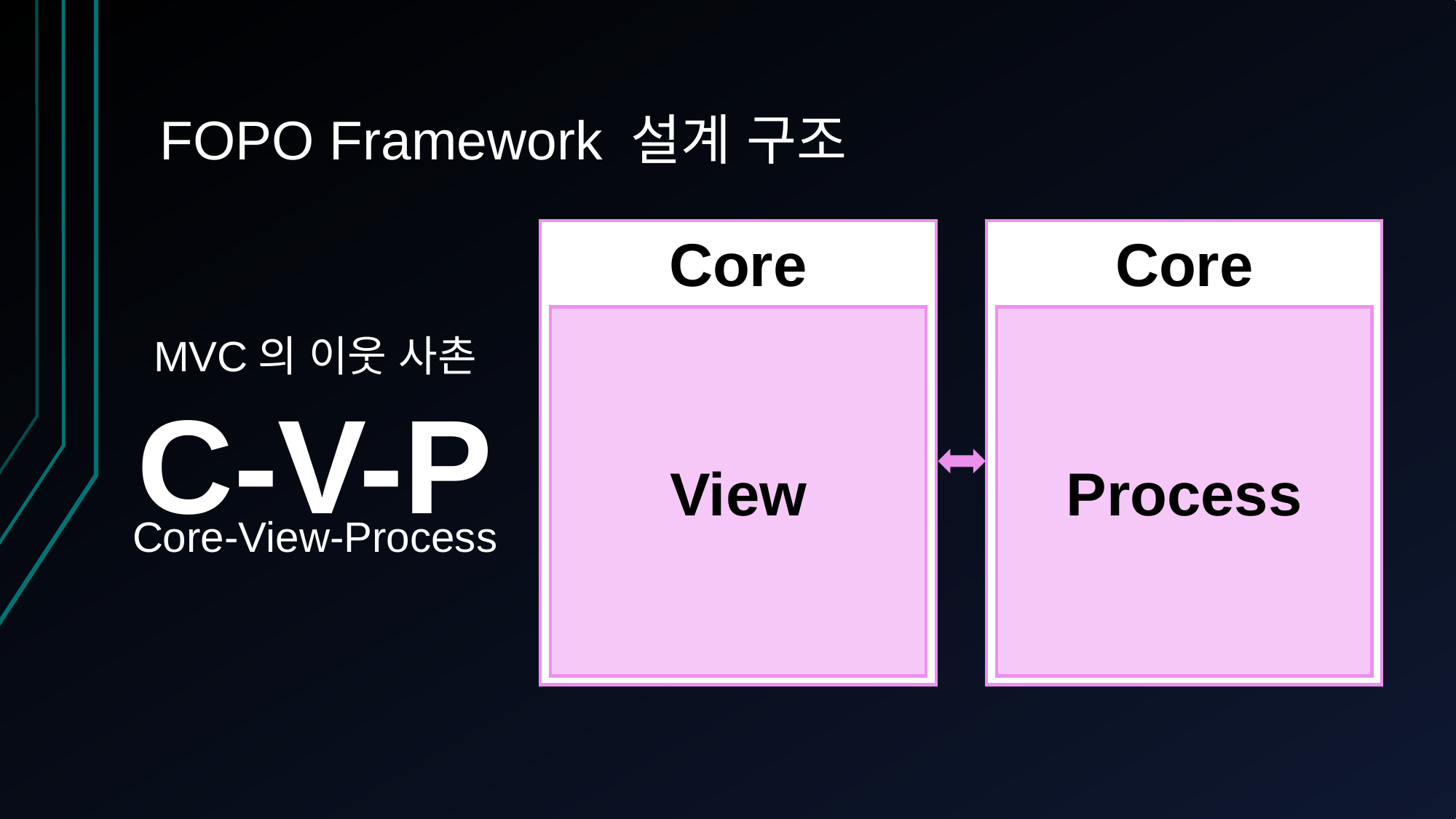

# FOPO Framework 설계 구조
Core
Core
View
Process

MVC의 이웃 사촌
C-V-P
Core-View-Process